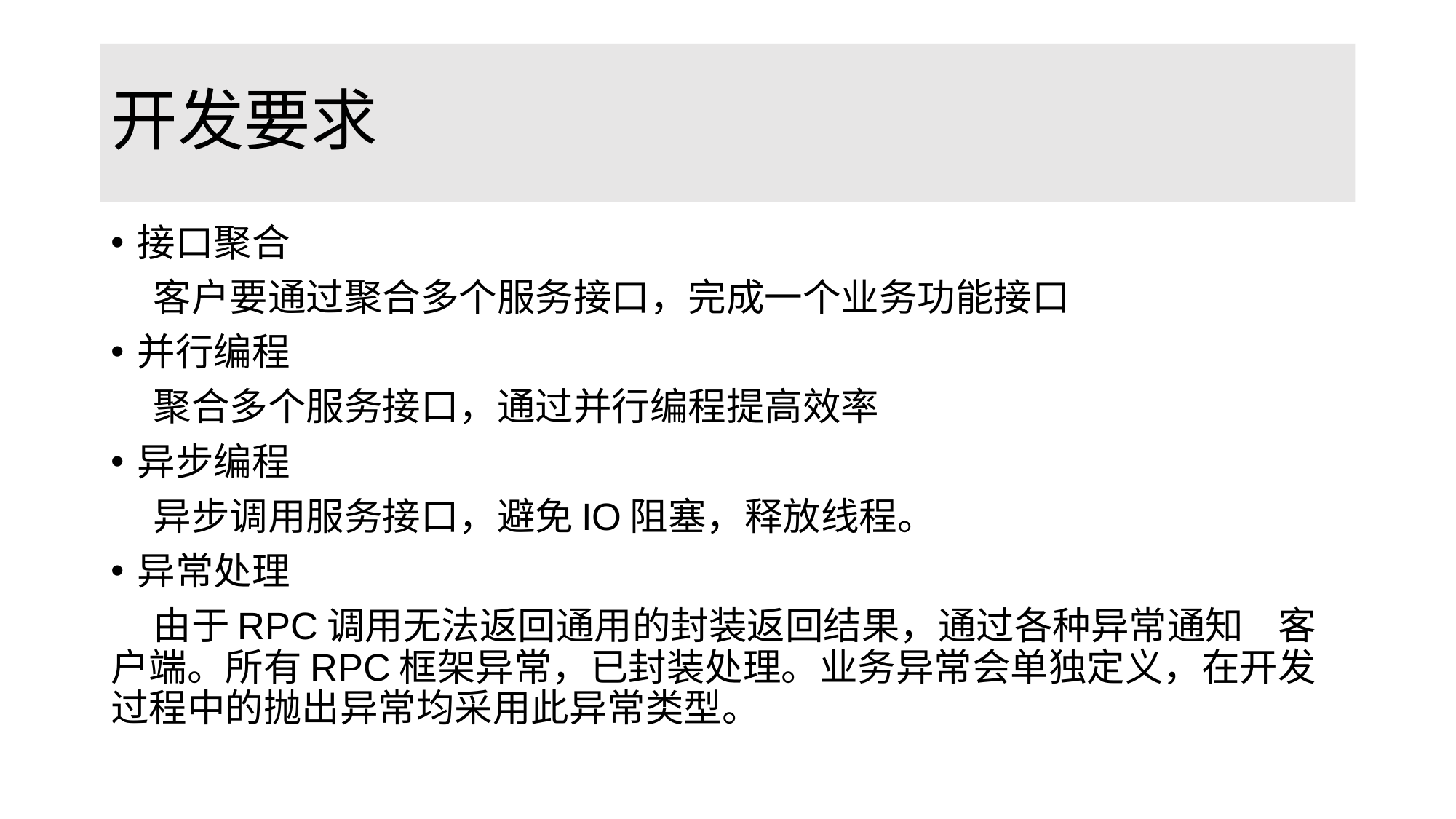

# 开发要求
接口聚合
    客户要通过聚合多个服务接口，完成一个业务功能接口
并行编程
    聚合多个服务接口，通过并行编程提高效率
异步编程
    异步调用服务接口，避免IO阻塞，释放线程。
异常处理
    由于RPC调用无法返回通用的封装返回结果，通过各种异常通知    客户端。所有RPC框架异常，已封装处理。业务异常会单独定义，在开发过程中的抛出异常均采用此异常类型。